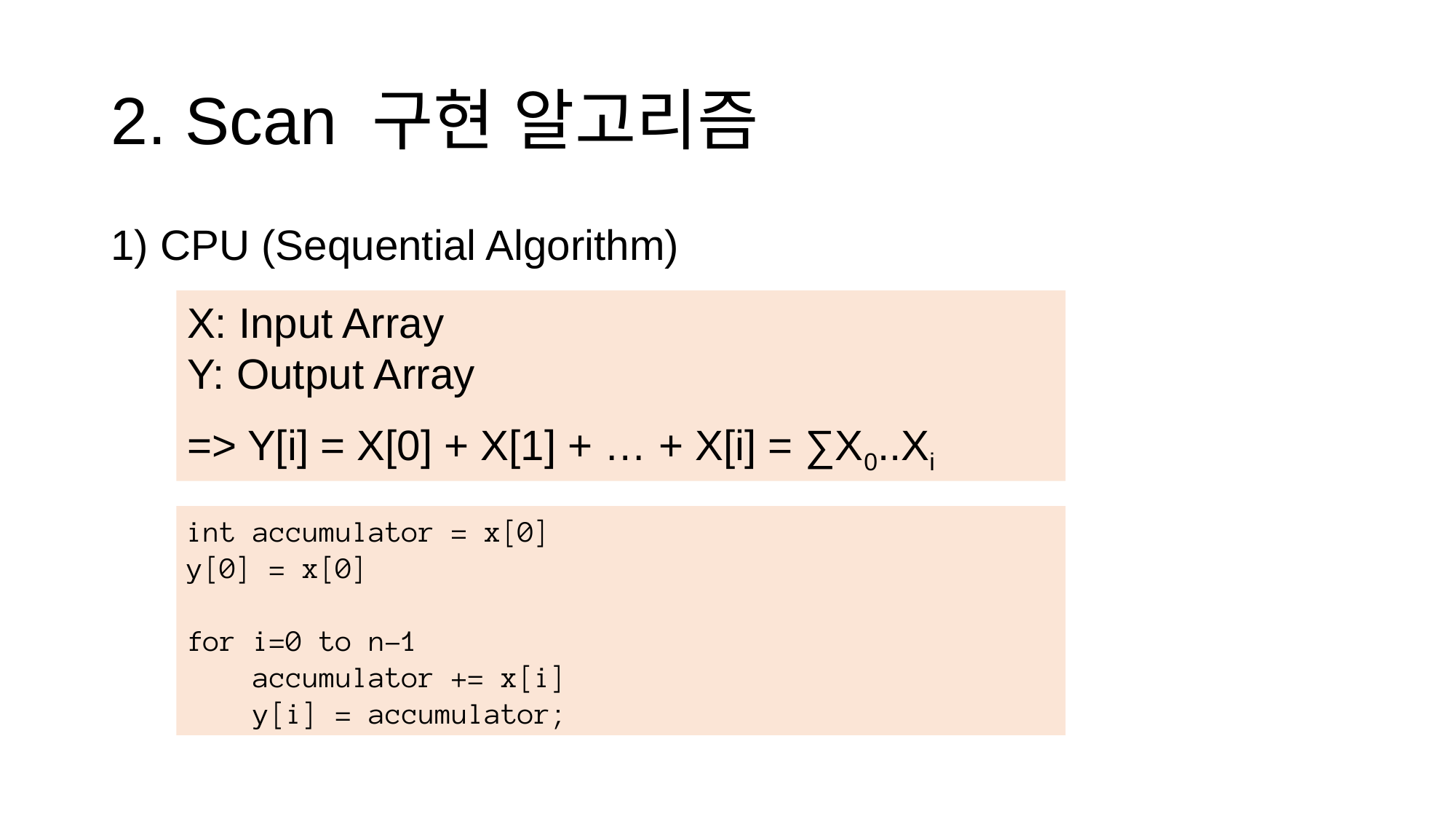

# 2. Scan 구현 알고리즘
1) CPU (Sequential Algorithm)
X: Input Array
Y: Output Array

=> Y[i] = X[0] + X[1] + … + X[i] = ∑X0..Xi
int accumulator = x[0]
y[0] = x[0]

for i=0 to n-1
    accumulator += x[i]
    y[i] = accumulator;